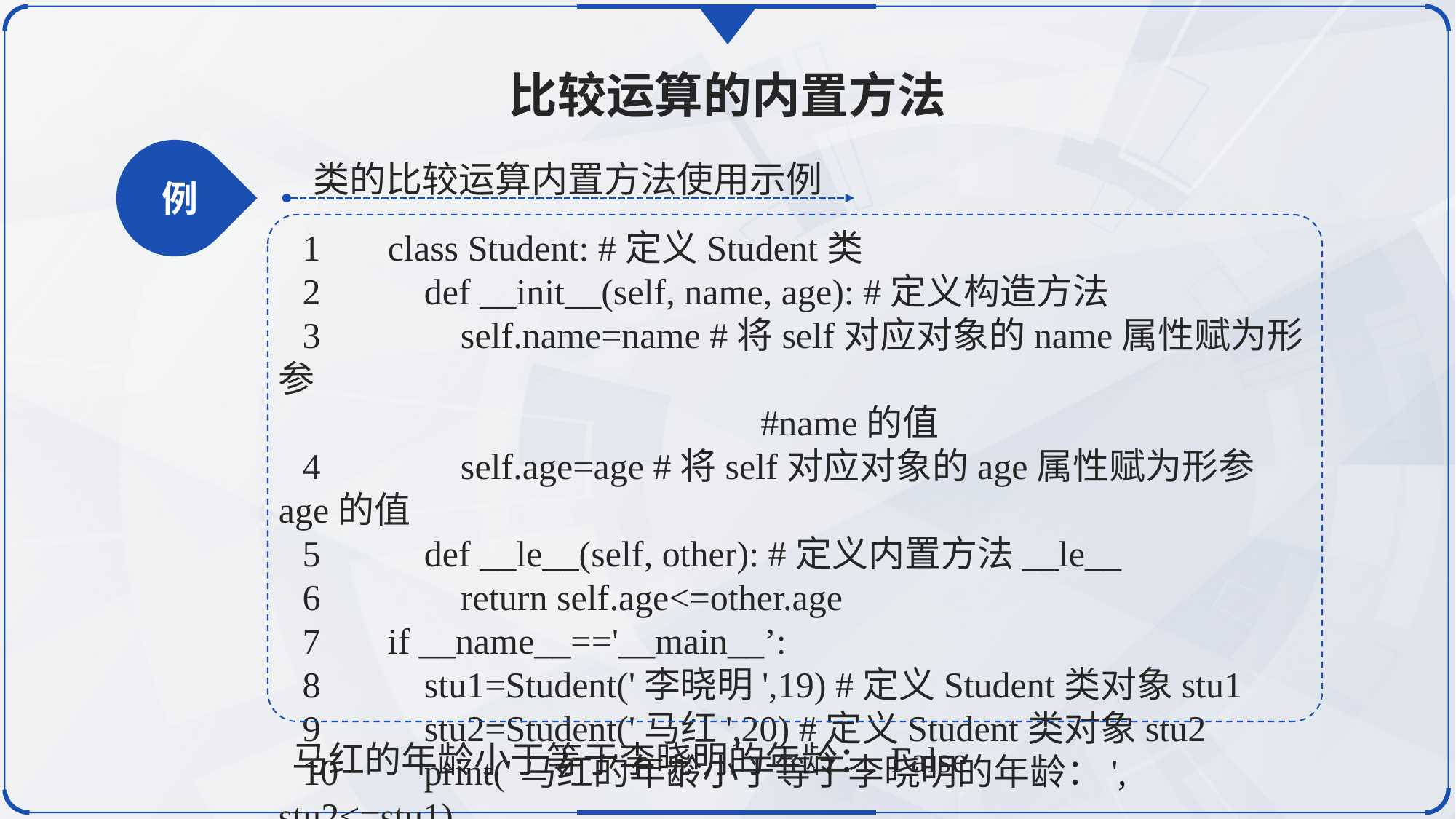

比较运算的内置方法
类的比较运算内置方法使用示例

例

1	class Student: #定义Student类
2	    def __init__(self, name, age): #定义构造方法
3	        self.name=name #将self对应对象的name属性赋为形参
             			     #name的值
4	        self.age=age #将self对应对象的age属性赋为形参age的值
5	    def __le__(self, other): #定义内置方法__le__
6	        return self.age<=other.age
7	if __name__=='__main__’:
8	    stu1=Student('李晓明',19) #定义Student类对象stu1
9	    stu2=Student('马红',20) #定义Student类对象stu2
10	    print('马红的年龄小于等于李晓明的年龄：', stu2<=stu1)
马红的年龄小于等于李晓明的年龄： False